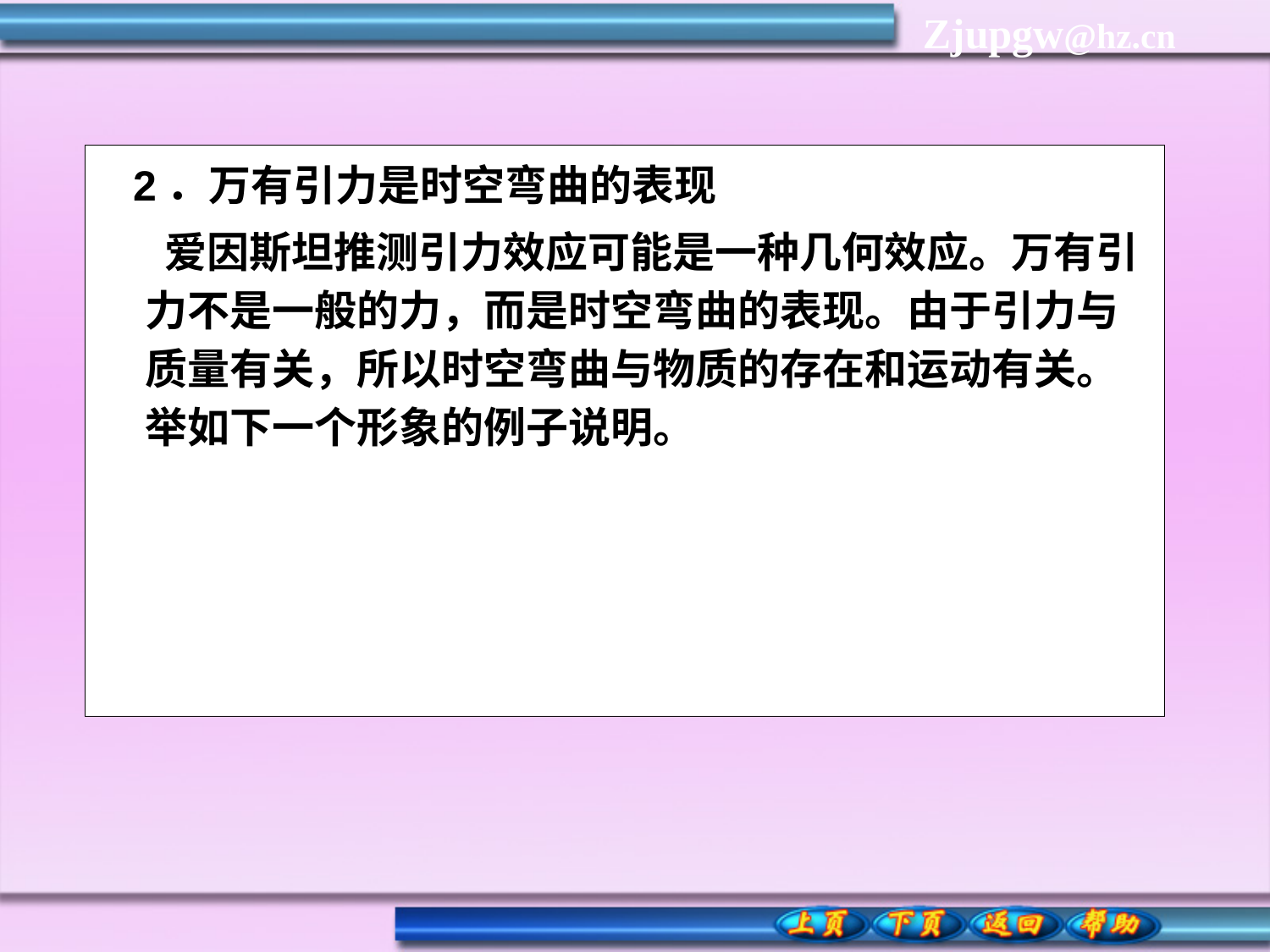

2．万有引力是时空弯曲的表现
      爱因斯坦推测引力效应可能是一种几何效应。万有引力不是一般的力，而是时空弯曲的表现。由于引力与质量有关，所以时空弯曲与物质的存在和运动有关。举如下一个形象的例子说明。